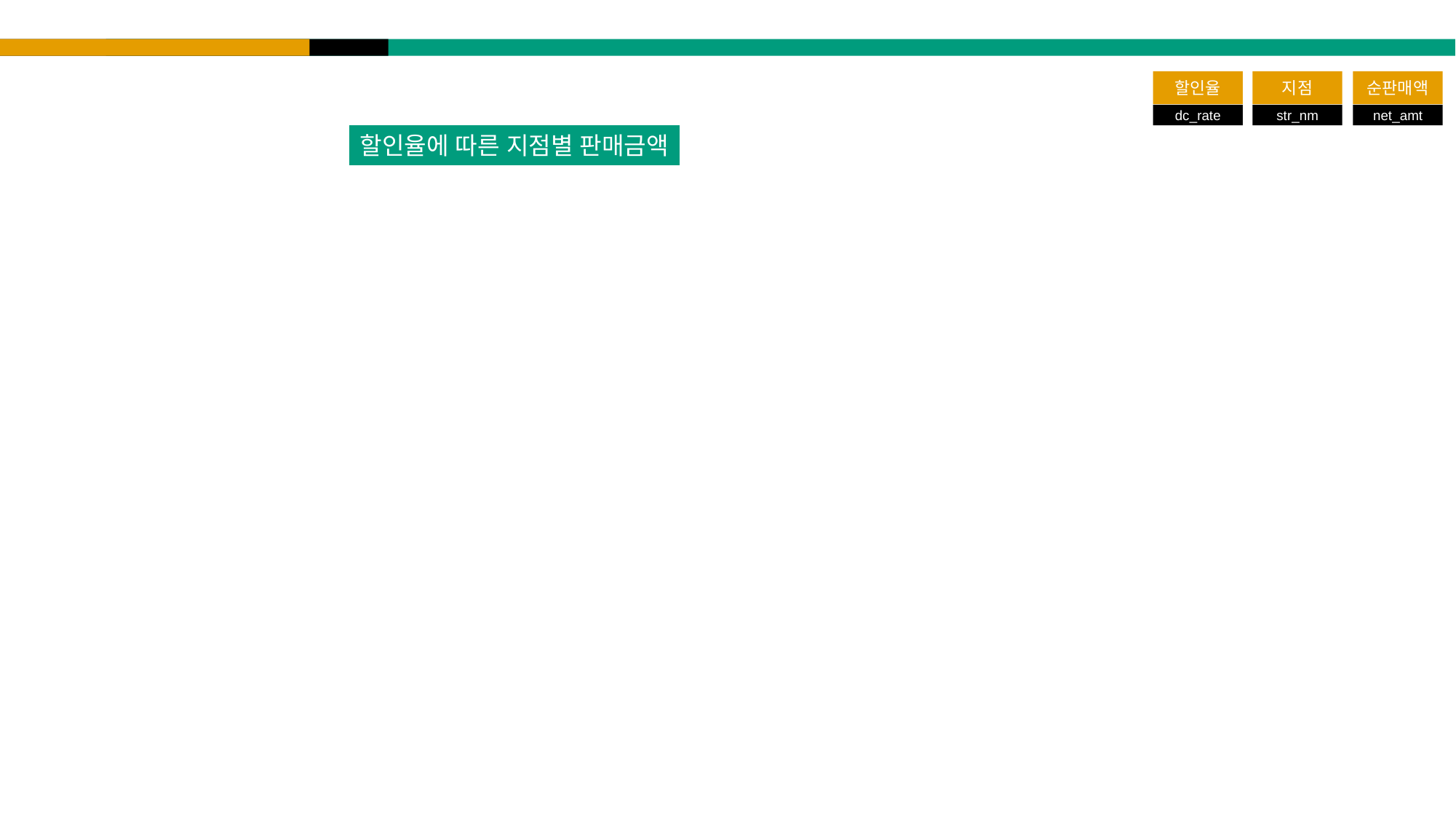

할인율
지점
순판매액
dc_rate
str_nm
net_amt
할인율에 따른 지점별 판매금액